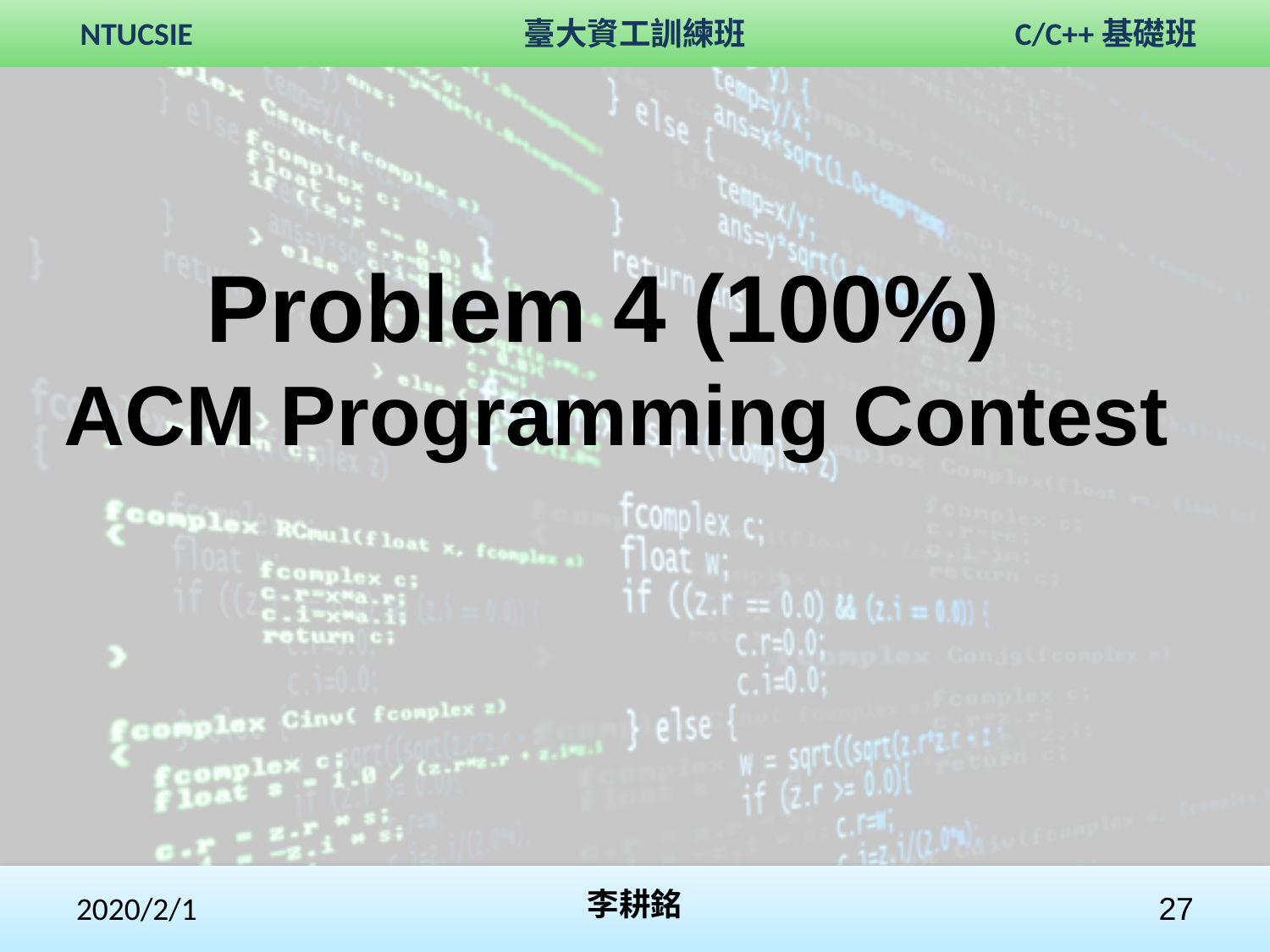

# Problem 4 (100%) ACM Programming Contest

2020/2/1
李耕銘
27